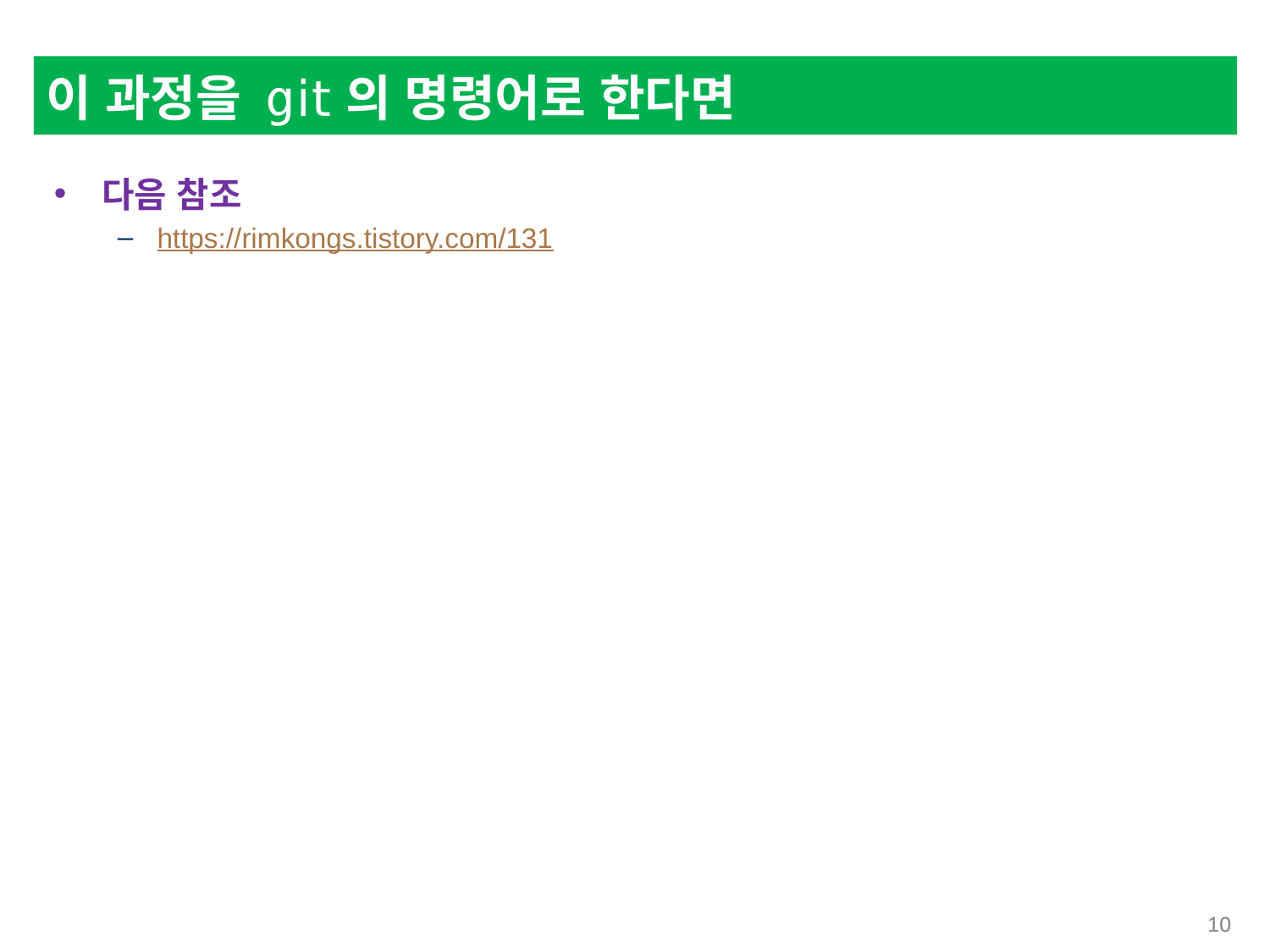

# 이 과정을 git의 명령어로 한다면
다음 참조
https://rimkongs.tistory.com/131

10